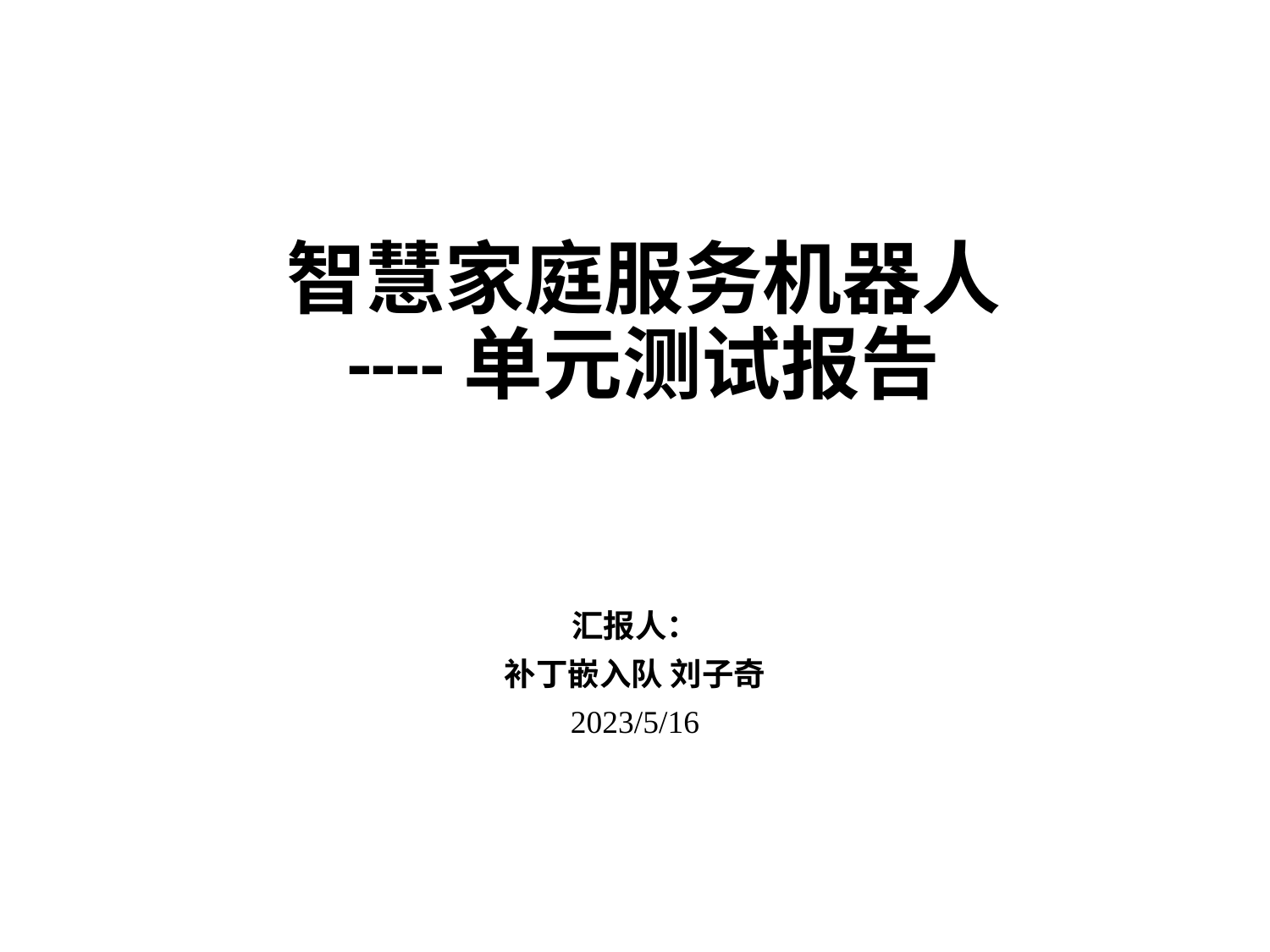

# 智慧家庭服务机器人 ----单元测试报告
汇报人：
补丁嵌入队 刘子奇
2023/5/16
1